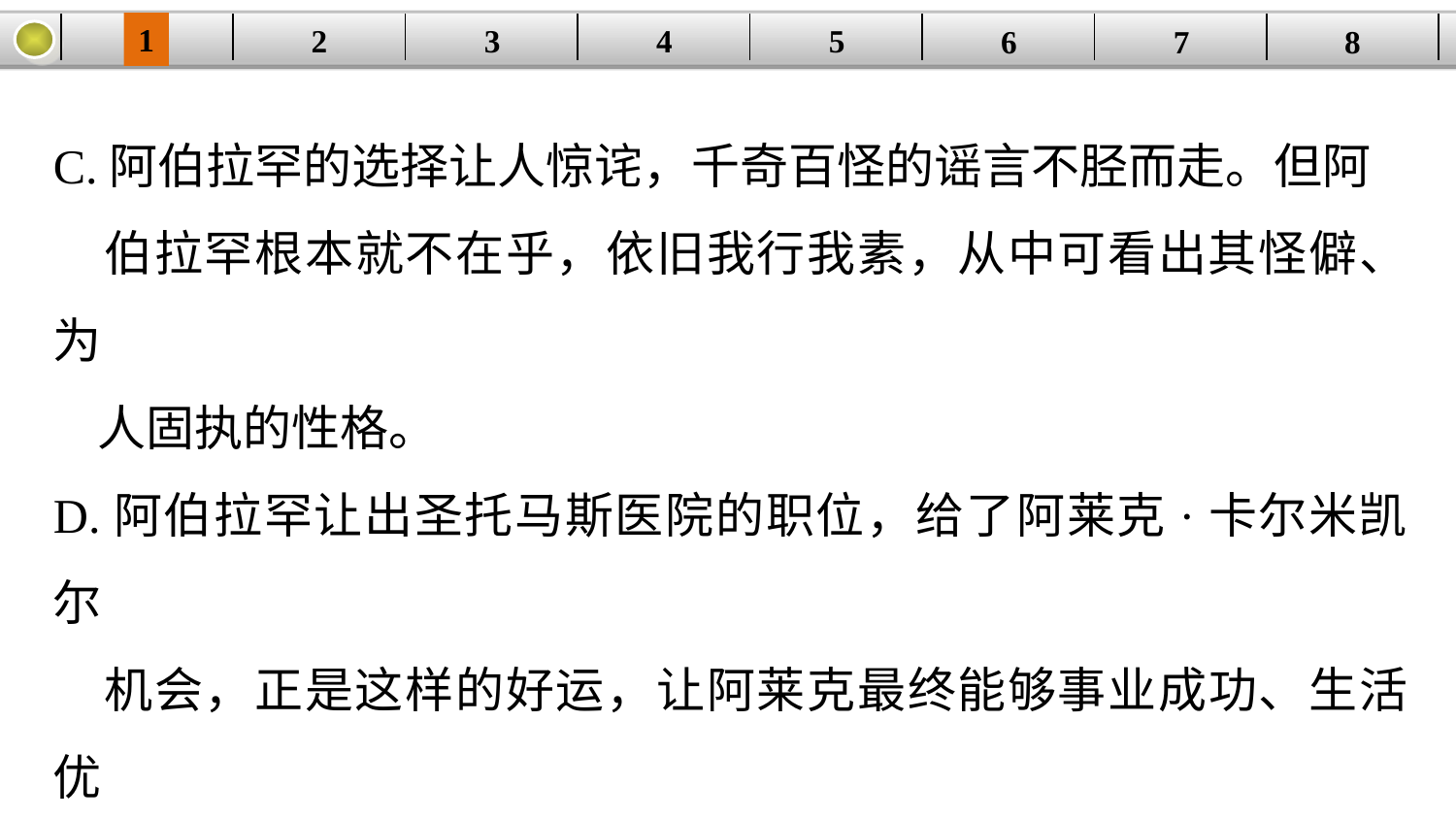

1
2
3
4
|  |  |  |  |  |  |  |  |
| --- | --- | --- | --- | --- | --- | --- | --- |
5
6
7
8

C.阿伯拉罕的选择让人惊诧，千奇百怪的谣言不胫而走。但阿
   伯拉罕根本就不在乎，依旧我行我素，从中可看出其怪僻、为
   人固执的性格。
D.阿伯拉罕让出圣托马斯医院的职位，给了阿莱克·卡尔米凯尔
   机会，正是这样的好运，让阿莱克最终能够事业成功、生活优
   裕、名利双收。